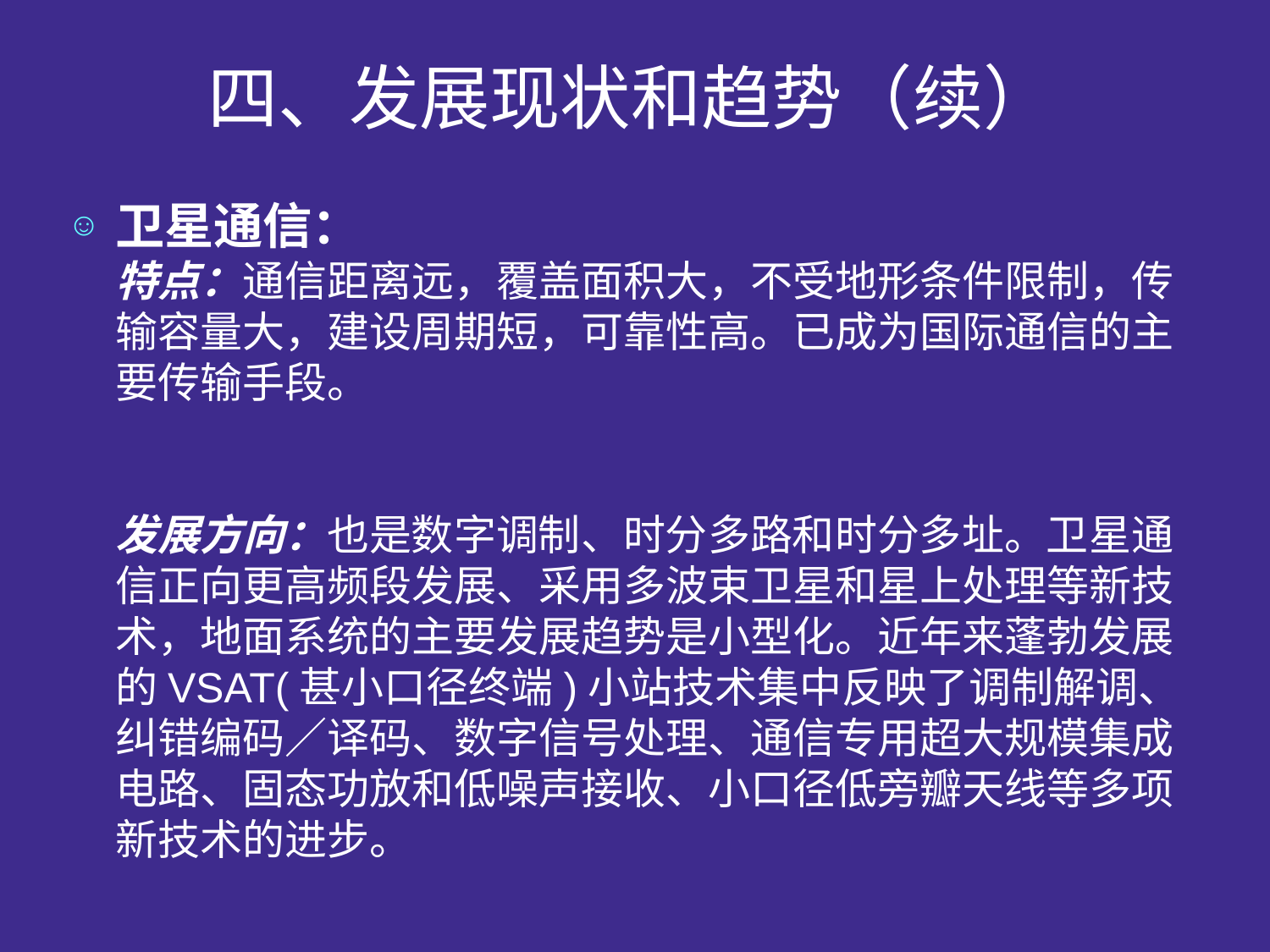

# 四、发展现状和趋势（续）
卫星通信：
特点：通信距离远，覆盖面积大，不受地形条件限制，传输容量大，建设周期短，可靠性高。已成为国际通信的主要传输手段。
发展方向：也是数字调制、时分多路和时分多址。卫星通信正向更高频段发展、采用多波束卫星和星上处理等新技术，地面系统的主要发展趋势是小型化。近年来蓬勃发展的VSAT(甚小口径终端)小站技术集中反映了调制解调、纠错编码／译码、数字信号处理、通信专用超大规模集成电路、固态功放和低噪声接收、小口径低旁瓣天线等多项新技术的进步。